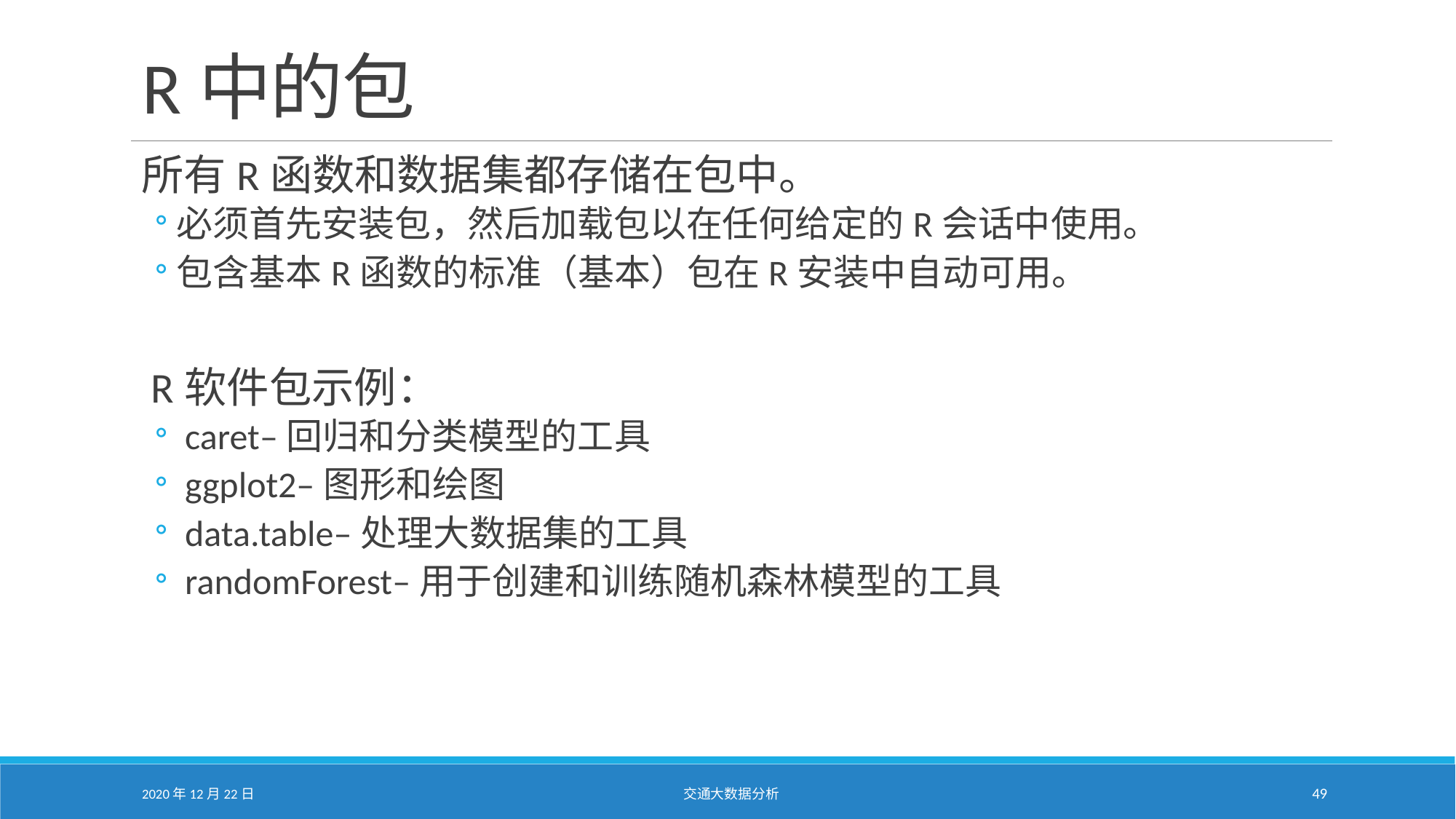

# R中的包
所有R函数和数据集都存储在包中。
必须首先安装包，然后加载包以在任何给定的R会话中使用。
包含基本R函数的标准（基本）包在R安装中自动可用。

 R软件包示例：
 caret–回归和分类模型的工具
 ggplot2–图形和绘图
 data.table–处理大数据集的工具
 randomForest–用于创建和训练随机森林模型的工具
2020年12月22日
交通大数据分析
49